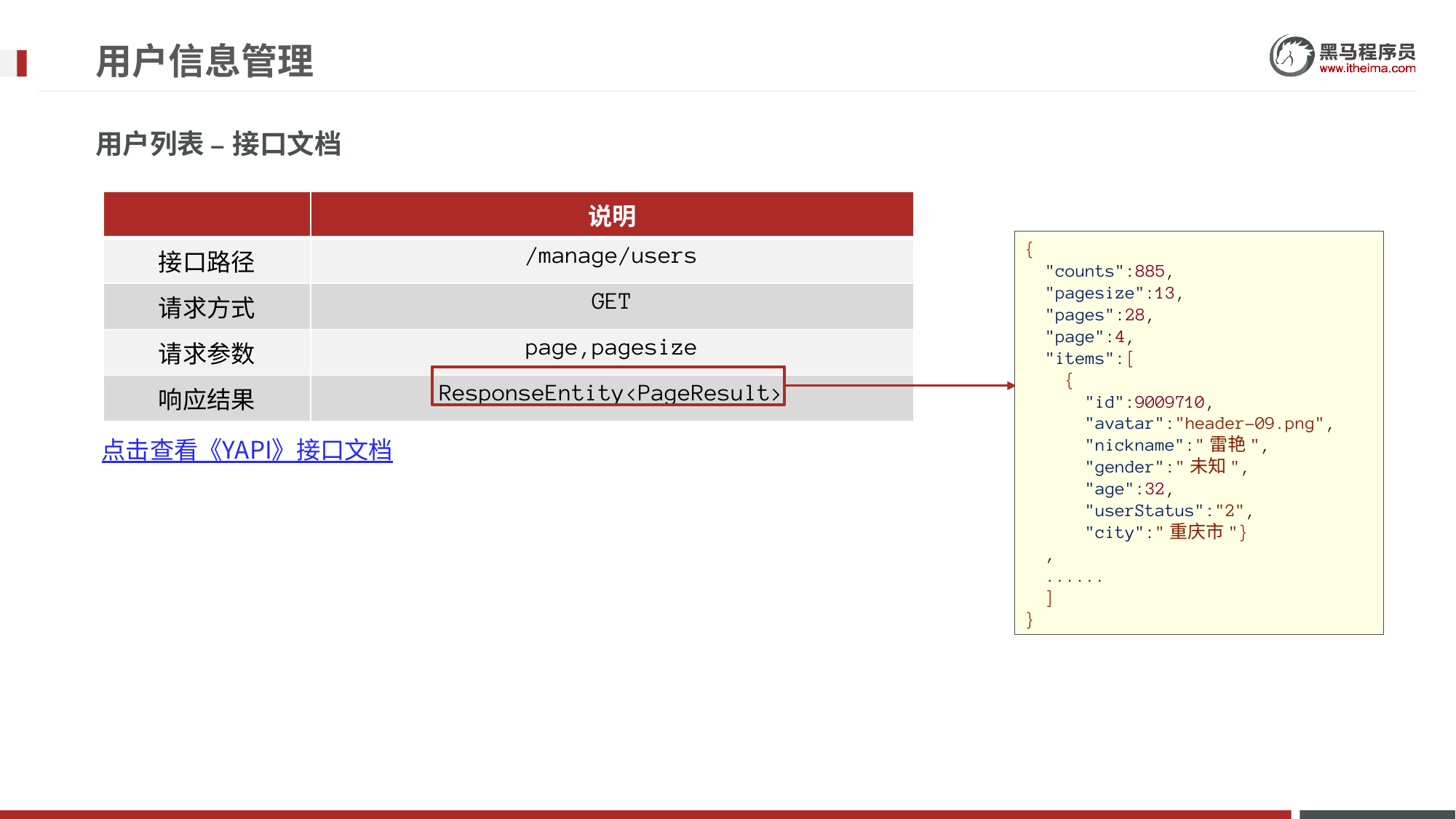

# 用户信息管理
用户列表-接口文档
|  | 说明 |
| --- | --- |
| 接口路径 | /manage/users |
| 请求方式 | GET |
| 请求参数 | page,pagesize |
| 响应结果 | ResponseEntity<PageResult> |
{
  "counts":885,
  "pagesize":13,
  "pages":28,
  "page":4,
  "items":[
    {
      "id":9009710,
      "avatar":"header-09.png",
      "nickname":"雷艳",
      "gender":"未知",
      "age":32,
      "userStatus":"2",
      "city":"重庆市"}
  ,
  ......
  ]
}

点击查看《YAPI》接口文档